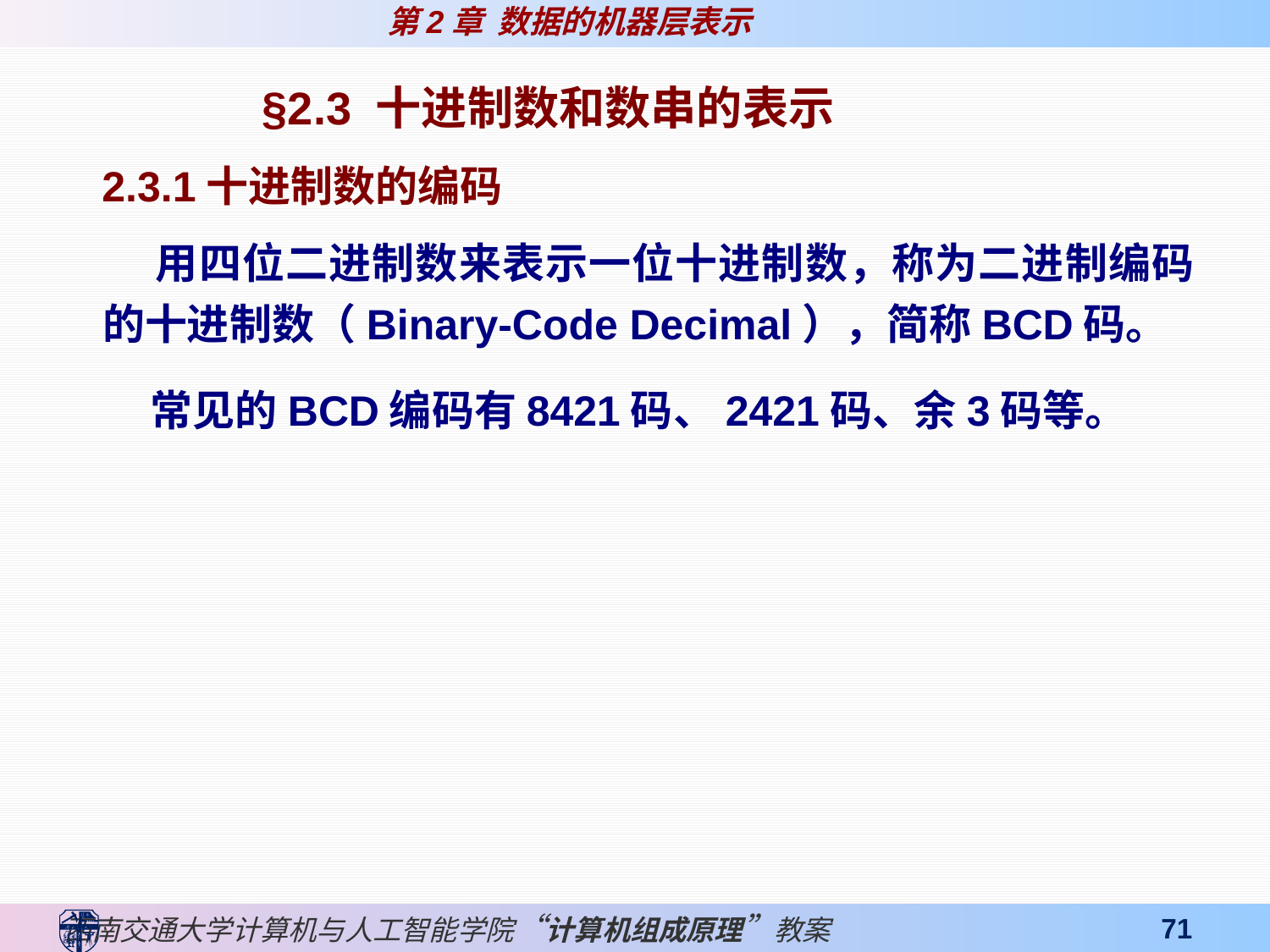

§2.3 十进制数和数串的表示
 2.3.1十进制数的编码
    用四位二进制数来表示一位十进制数，称为二进制编码的十进制数（Binary-Code Decimal），简称BCD码。
    常见的BCD编码有8421码、2421码、余3码等。